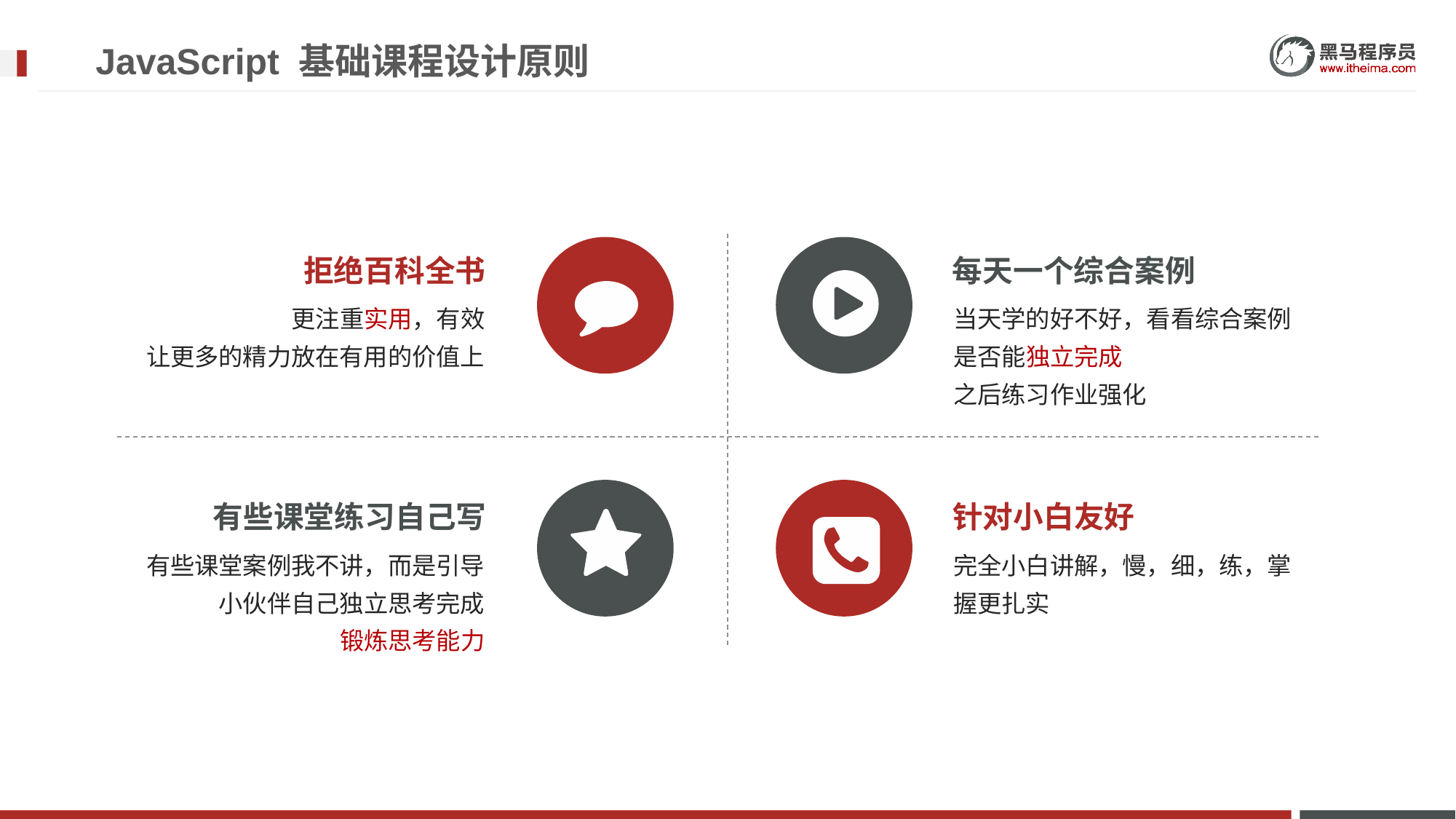

# JavaScript 基础课程设计原则
拒绝百科全书
每天一个综合案例

更注重实用，有效
让更多的精力放在有用的价值上
当天学的好不好，看看综合案例是否能独立完成
之后练习作业强化
有些课堂练习自己写

针对小白友好

有些课堂案例我不讲，而是引导小伙伴自己独立思考完成
锻炼思考能力
完全小白讲解，慢，细，练，掌握更扎实